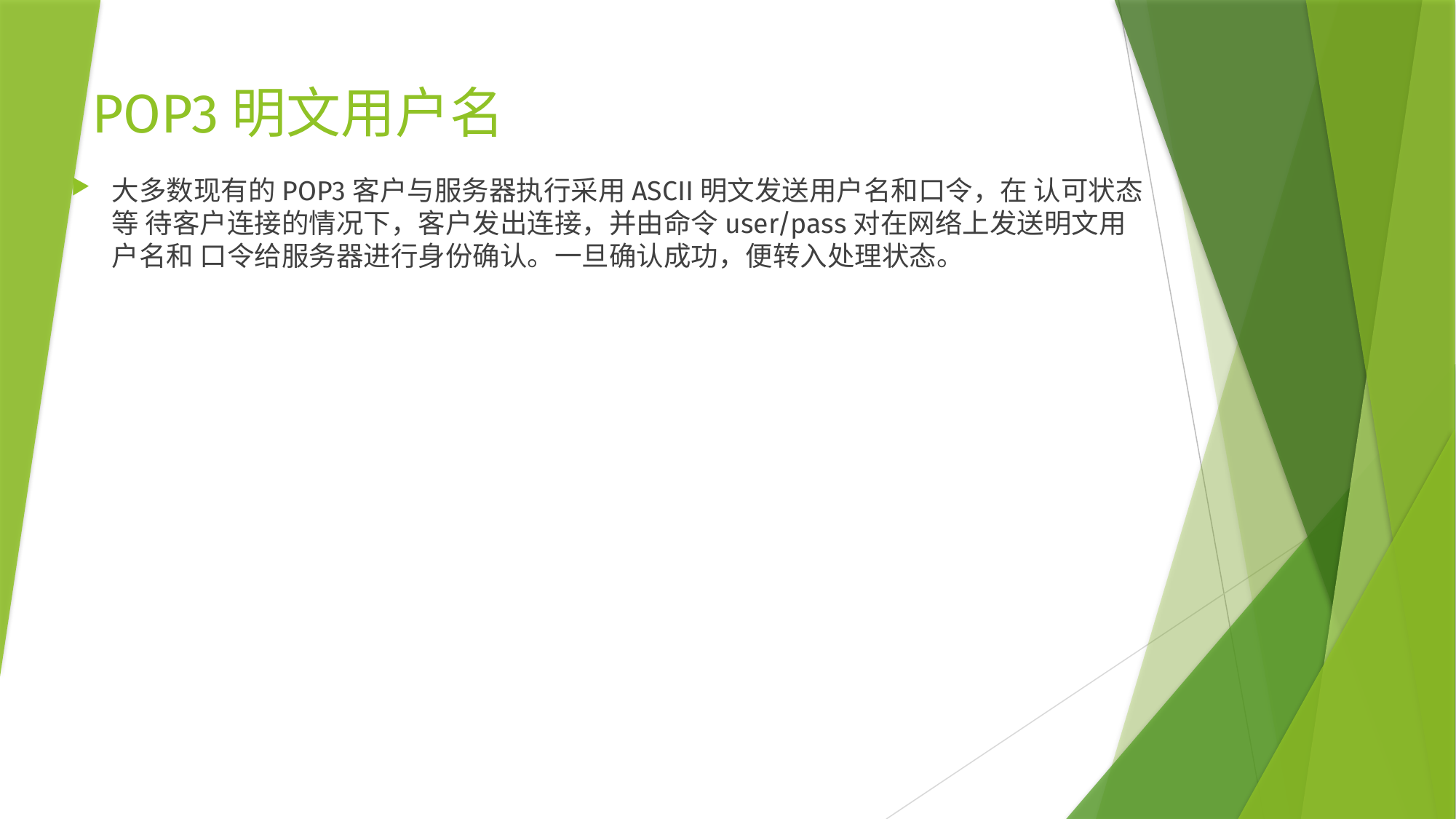

POP3明文用户名
大多数现有的POP3客户与服务器执行采用ASCII明文发送用户名和口令，在 认可状态等 待客户连接的情况下，客户发出连接，并由命令user/pass对在网络上发送明文用户名和 口令给服务器进行身份确认。一旦确认成功，便转入处理状态。